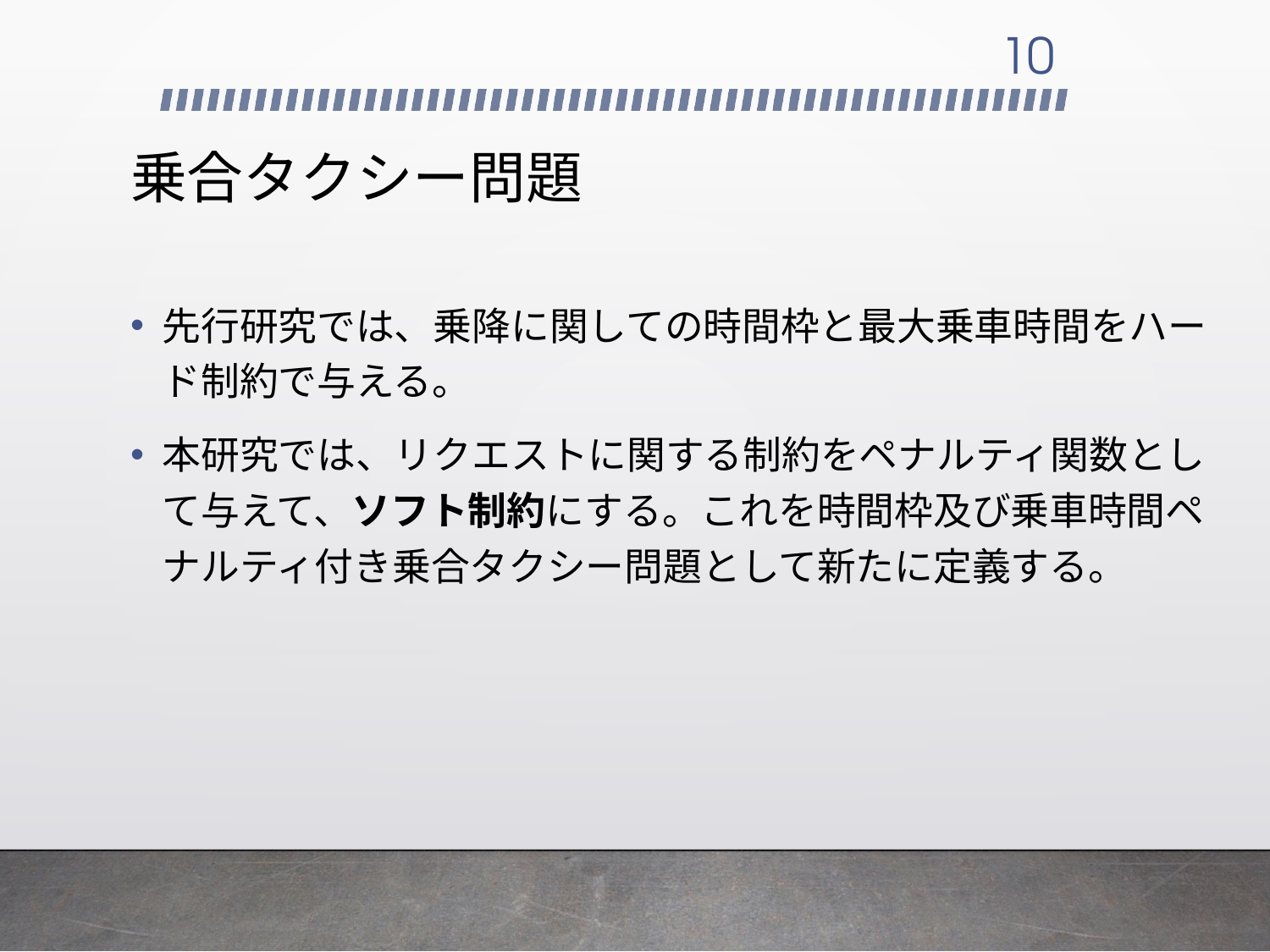

10
# 乗合タクシー問題

先行研究では、乗降に関しての時間枠と最大乗車時間をハード制約で与える。
本研究では、リクエストに関する制約をペナルティ関数として与えて、ソフト制約にする。これを時間枠及び乗車時間ペナルティ付き乗合タクシー問題として新たに定義する。